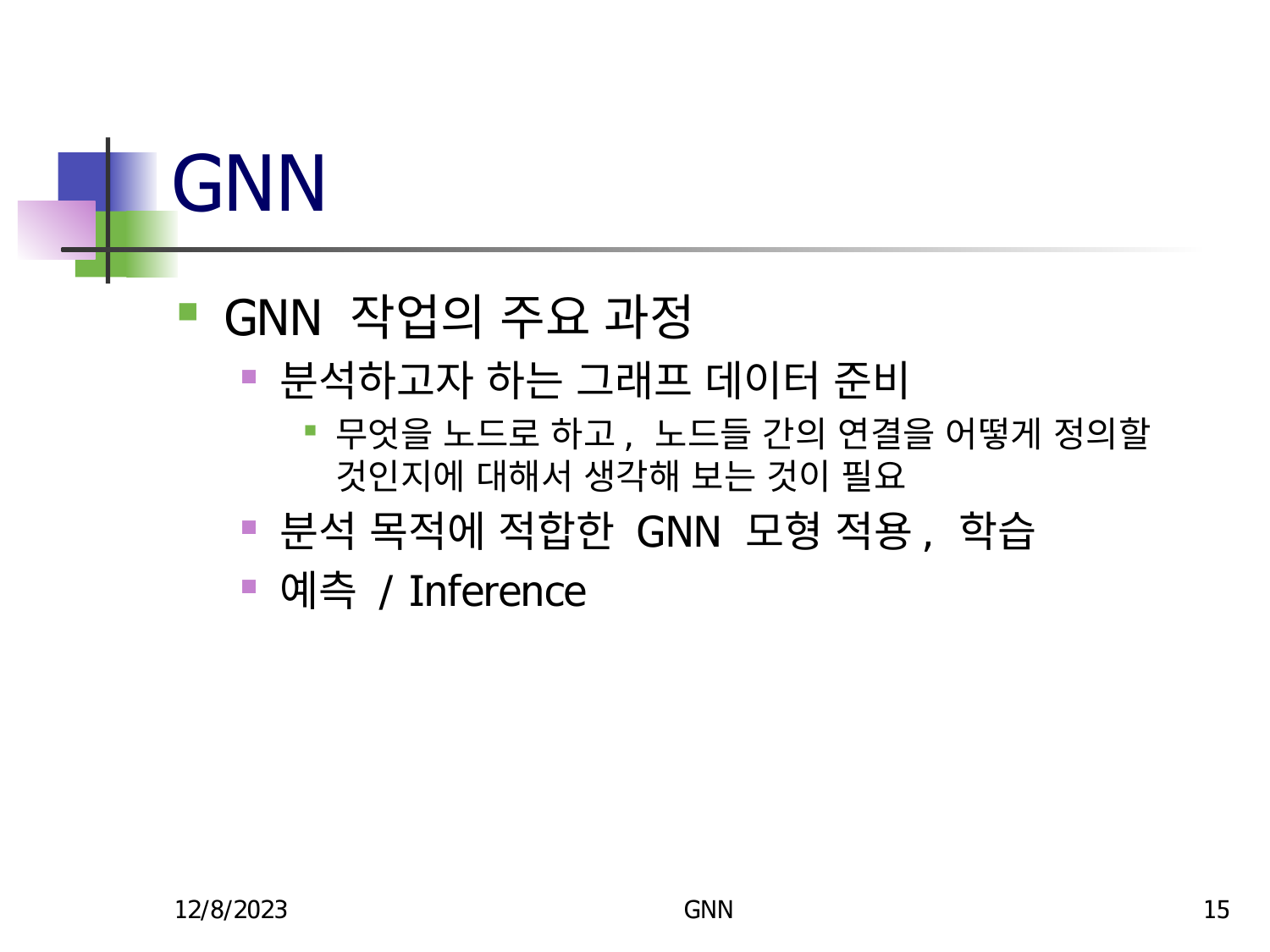

# GNN
GNN 작업의 주요 과정
분석하고자 하는 그래프 데이터 준비
무엇을 노드로 하고, 노드들 간의 연결을 어떻게 정의할 것인지에 대해서 생각해 보는 것이 필요
분석 목적에 적합한 GNN 모형 적용, 학습
예측 / Inference
12/8/2023
GNN
15